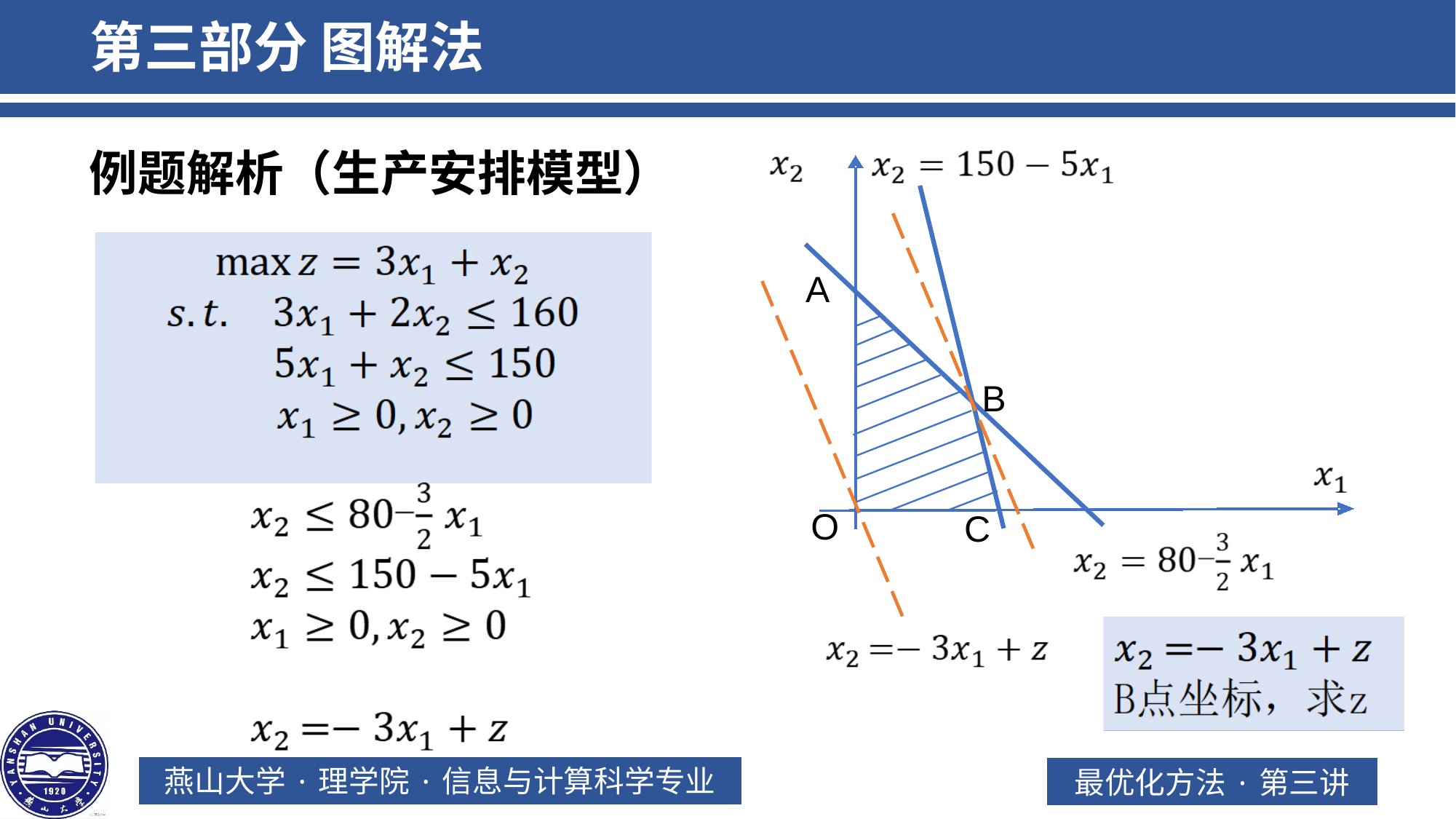

第三部分 图解法
例题解析（生产安排模型）

A
B

O
C